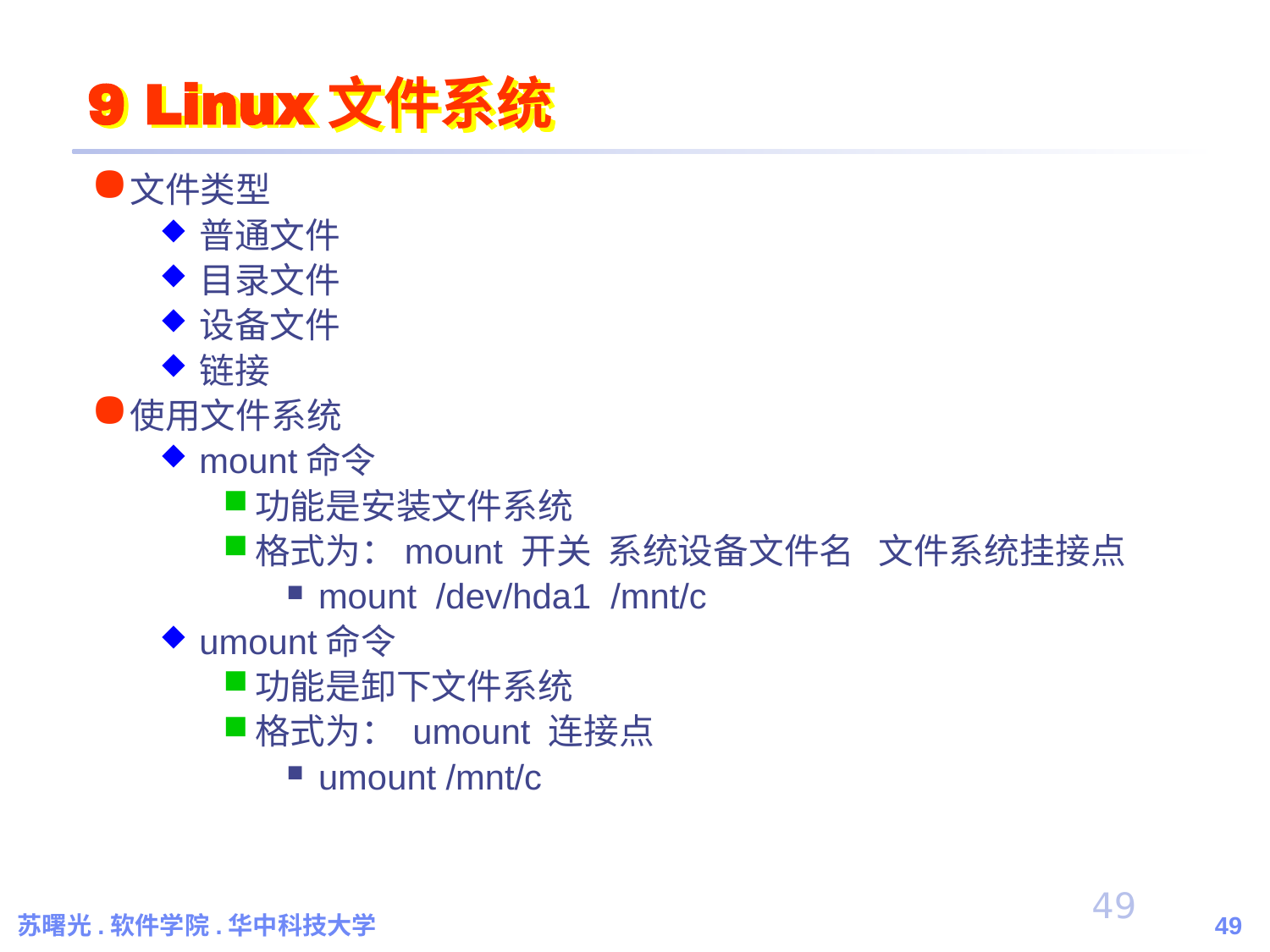

# 9 Linux文件系统
文件类型
普通文件
目录文件
设备文件
链接
使用文件系统
mount命令
功能是安装文件系统
格式为：mount 开关  系统设备文件名   文件系统挂接点
mount  /dev/hda1  /mnt/c
umount命令
功能是卸下文件系统
格式为： umount 连接点
umount /mnt/c
49
苏曙光.软件学院.华中科技大学
49